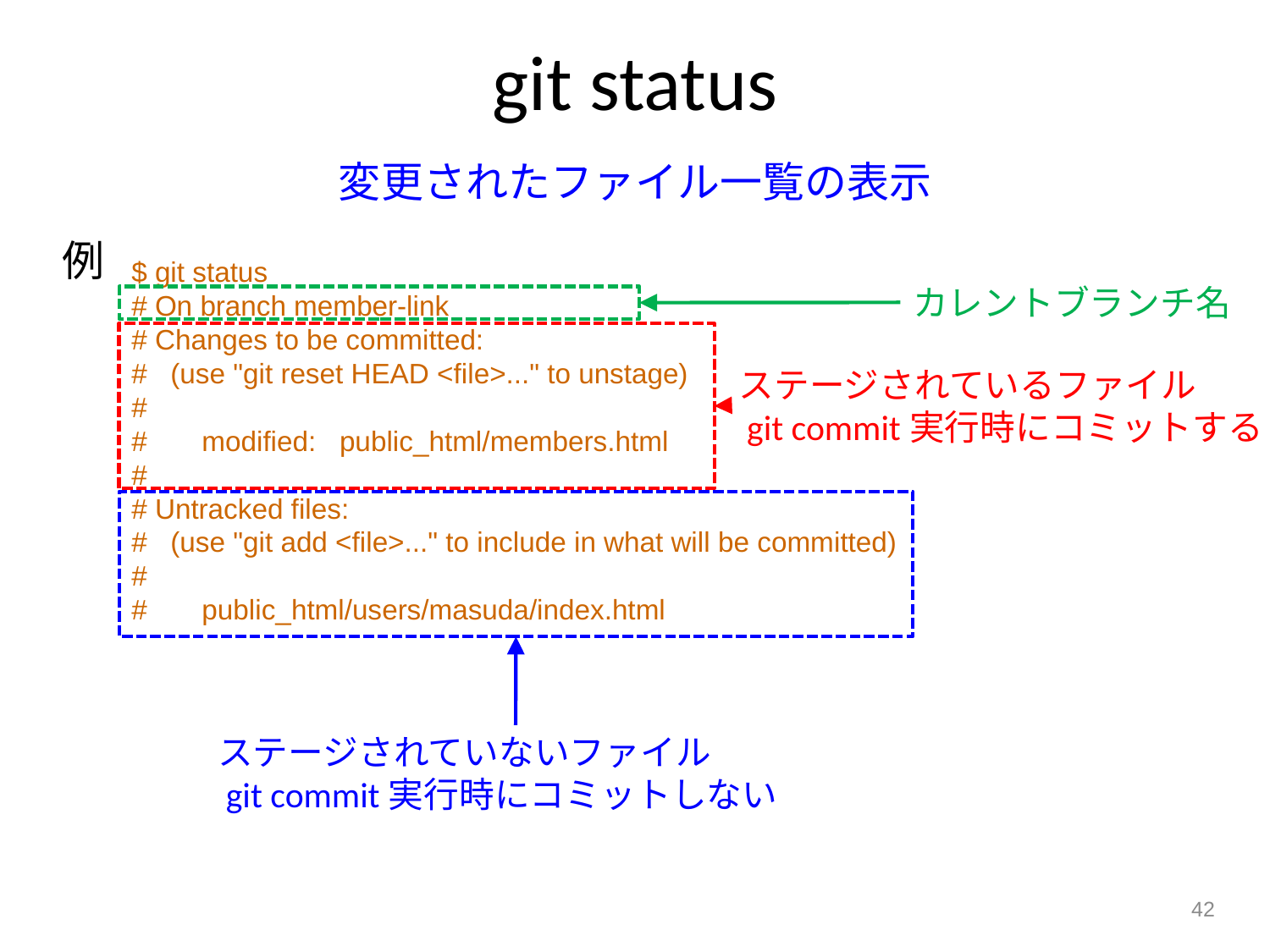

# git status
変更されたファイル一覧の表示
例
$ git status
# On branch member-link
# Changes to be committed:
#   (use "git reset HEAD <file>..." to unstage)
#
#       modified:   public_html/members.html
#
# Untracked files:
#   (use "git add <file>..." to include in what will be committed)
#
#       public_html/users/masuda/index.html
カレントブランチ名

ステージされているファイル
 git commit実行時にコミットする

ステージされていないファイル
 git commit実行時にコミットしない
42